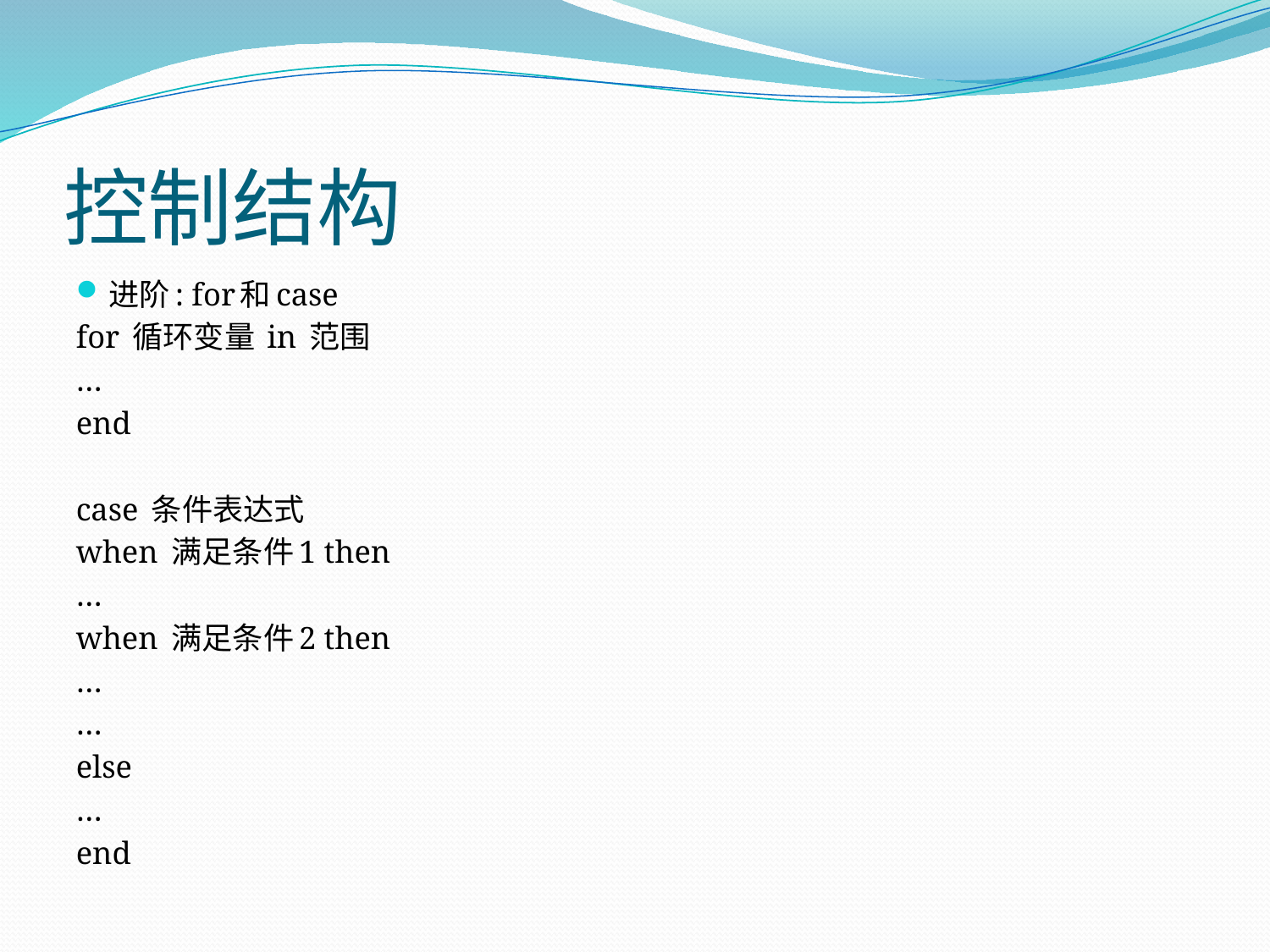

# 控制结构
进阶: for和case
for 循环变量 in 范围
…
end

case 条件表达式
when 满足条件1 then
…
when 满足条件2 then
…
…
else
…
end